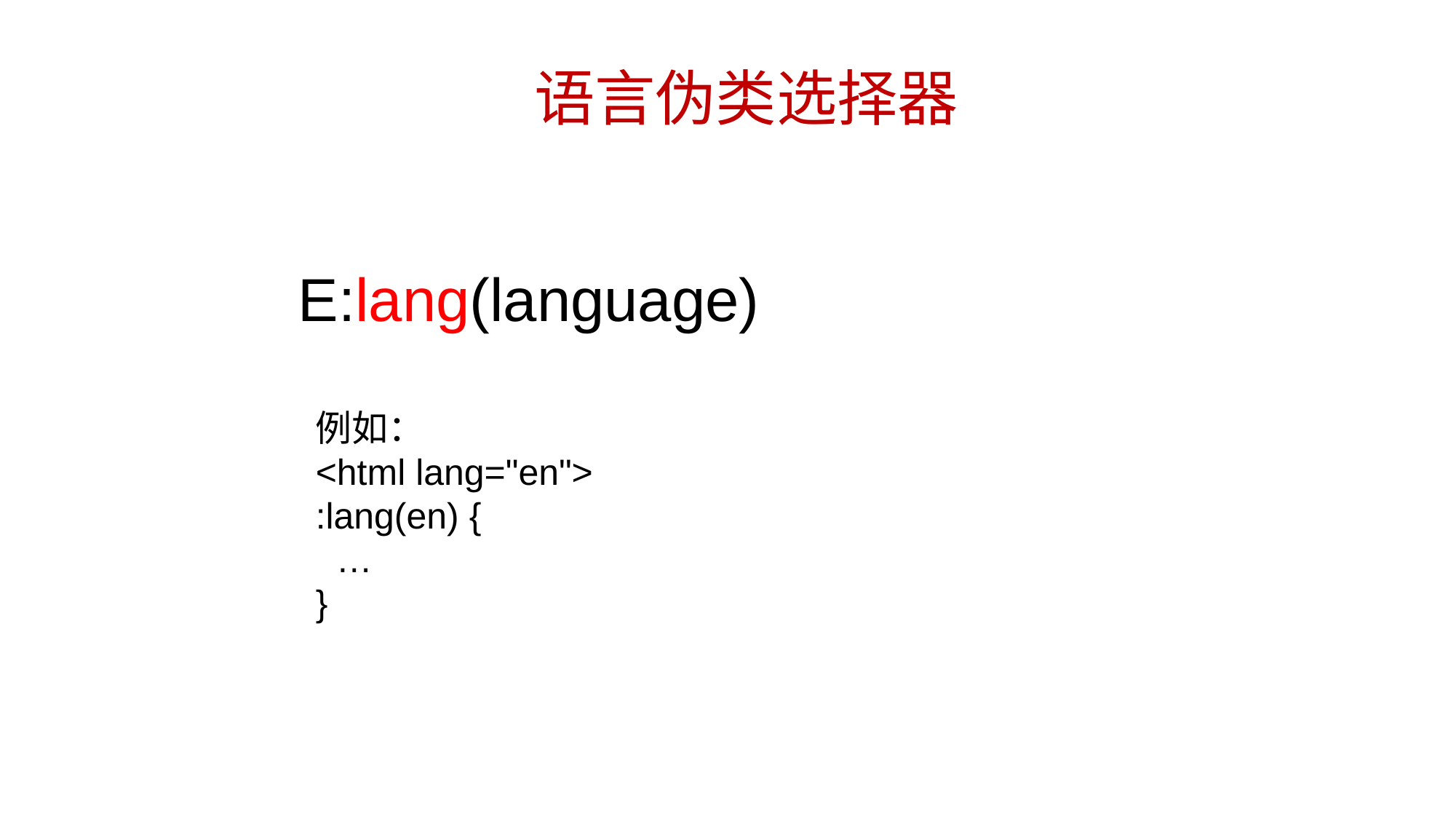

语言伪类选择器
E:lang(language)
例如：
<html lang="en">
:lang(en) {
  …
}